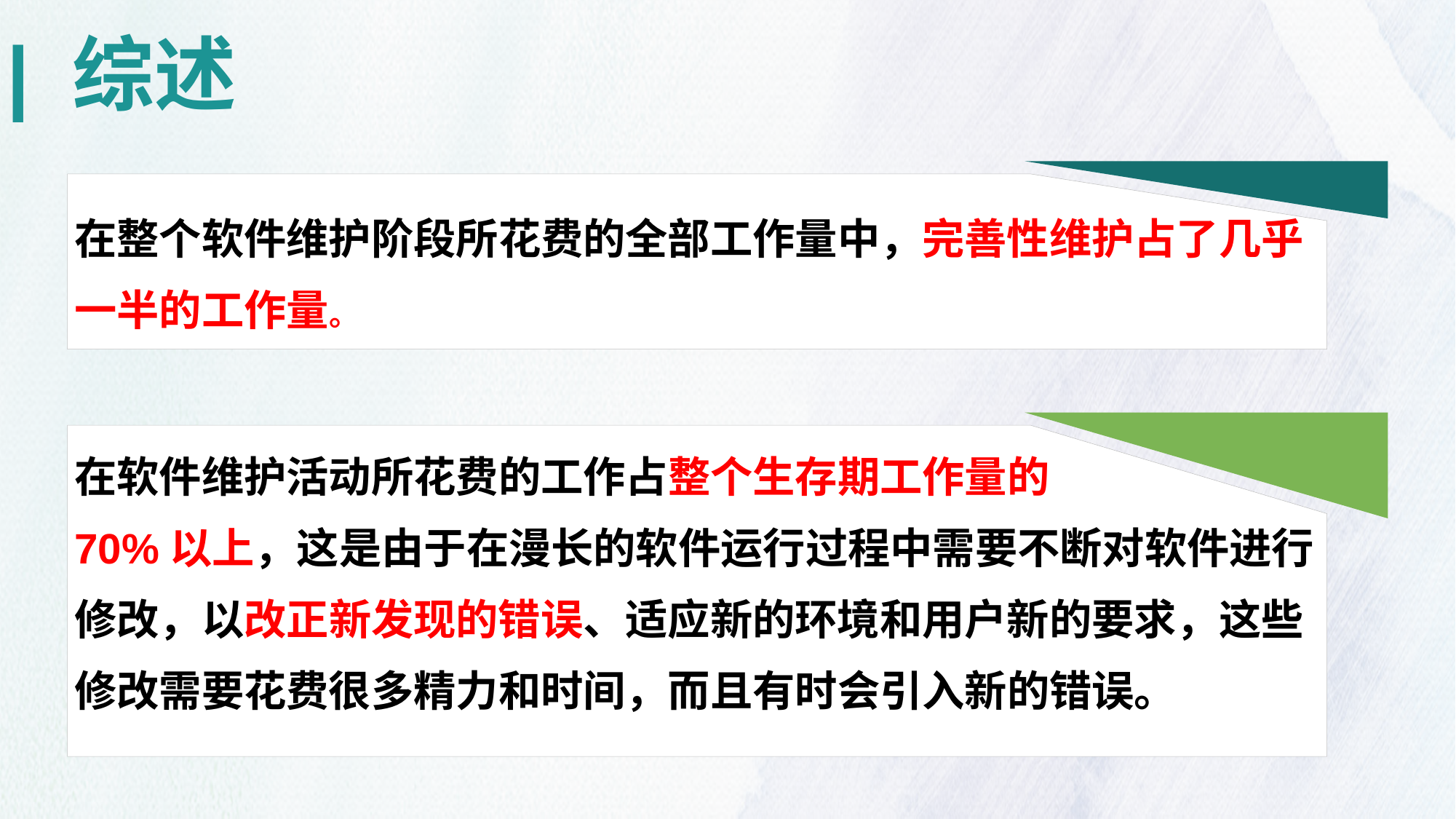

| 综述

在整个软件维护阶段所花费的全部工作量中，完善性维护占了几乎

一半的工作量。

在软件维护活动所花费的工作占整个生存期工作量的

70%以上，这是由于在漫长的软件运行过程中需要不断对软件进行

修改，以改正新发现的错误、适应新的环境和用户新的要求，这些

修改需要花费很多精力和时间，而且有时会引入新的错误。